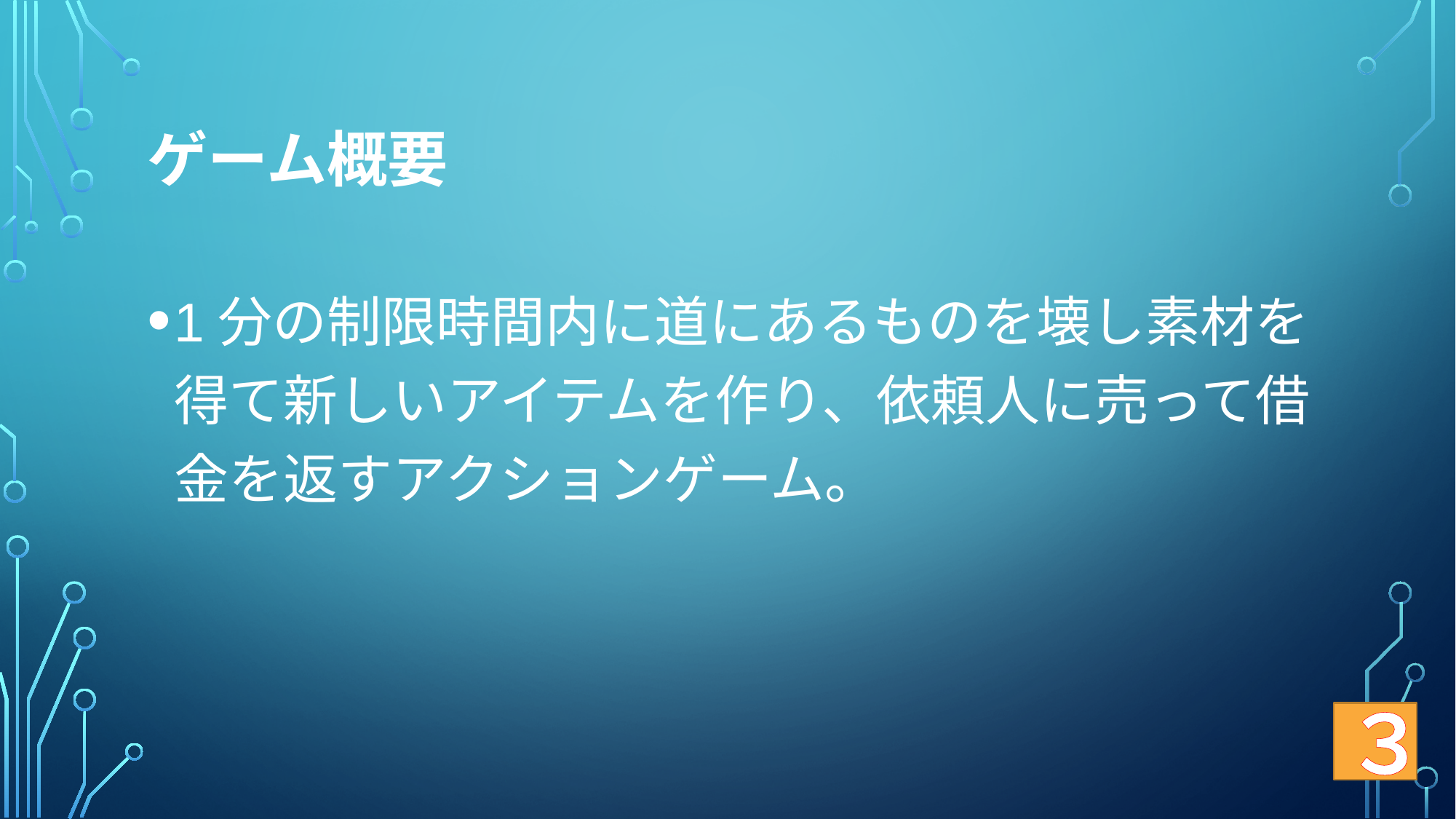

# ゲーム概要
1分の制限時間内に道にあるものを壊し素材を得て新しいアイテムを作り、依頼人に売って借金を返すアクションゲーム。

３